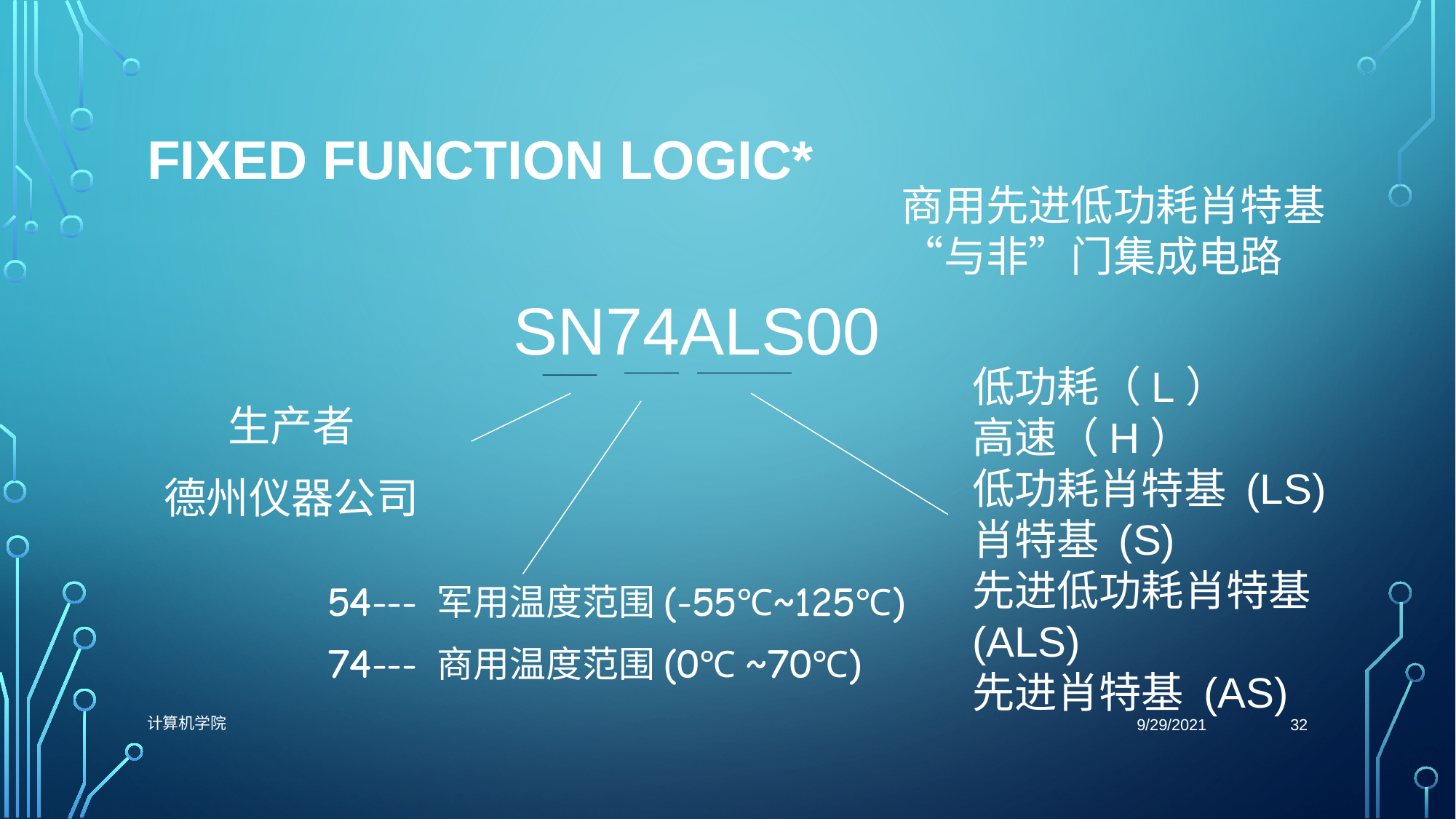

# Fixed Function Logic*
商用先进低功耗肖特基“与非”门集成电路
SN74ALS00
低功耗（L）
高速（H）
低功耗肖特基 (LS)
肖特基 (S)
先进低功耗肖特基 (ALS)
先进肖特基 (AS)

生产者
德州仪器公司

54--- 军用温度范围(-55℃~125℃)
74--- 商用温度范围(0℃ ~70℃)
32
计算机学院
9/29/2021